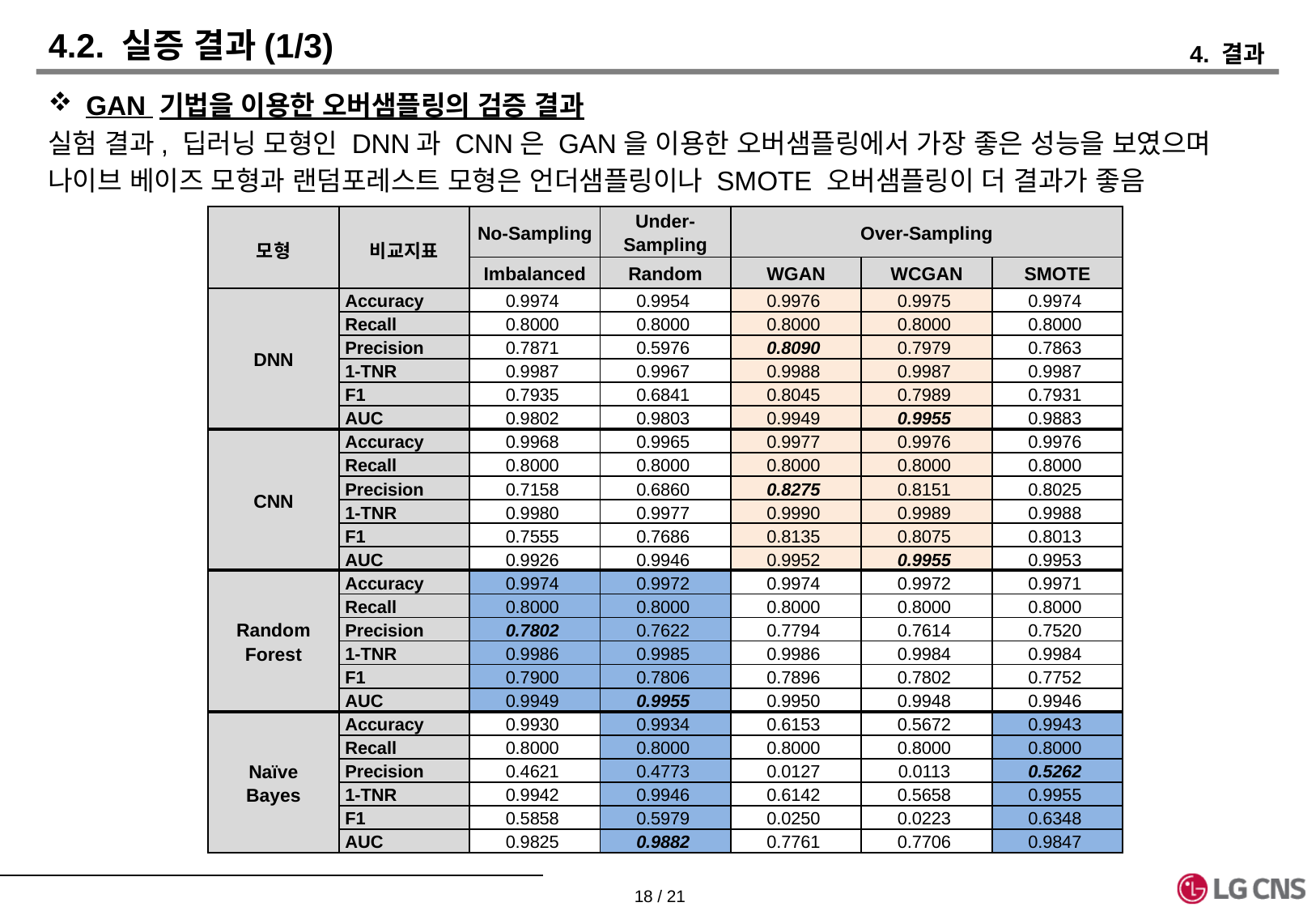

# 4.2. 실증 결과(1/3)
4. 결과

GAN 기법을 이용한 오버샘플링의 검증 결과
실험 결과, 딥러닝 모형인 DNN과 CNN은 GAN을 이용한 오버샘플링에서 가장 좋은 성능을 보였으며
나이브 베이즈 모형과 랜덤포레스트 모형은 언더샘플링이나 SMOTE 오버샘플링이 더 결과가 좋음
| 모형 | 비교지표 | No-Sampling | Under-Sampling | Over-Sampling |  |  |
| --- | --- | --- | --- | --- | --- | --- |
|  |  | Imbalanced | Random | WGAN | WCGAN | SMOTE |
| DNN | Accuracy | 0.9974 | 0.9954 | 0.9976 | 0.9975 | 0.9974 |
|  | Recall | 0.8000 | 0.8000 | 0.8000 | 0.8000 | 0.8000 |
|  | Precision | 0.7871 | 0.5976 | 0.8090 | 0.7979 | 0.7863 |
|  | 1-TNR | 0.9987 | 0.9967 | 0.9988 | 0.9987 | 0.9987 |
|  | F1 | 0.7935 | 0.6841 | 0.8045 | 0.7989 | 0.7931 |
|  | AUC | 0.9802 | 0.9803 | 0.9949 | 0.9955 | 0.9883 |
| CNN | Accuracy | 0.9968 | 0.9965 | 0.9977 | 0.9976 | 0.9976 |
|  | Recall | 0.8000 | 0.8000 | 0.8000 | 0.8000 | 0.8000 |
|  | Precision | 0.7158 | 0.6860 | 0.8275 | 0.8151 | 0.8025 |
|  | 1-TNR | 0.9980 | 0.9977 | 0.9990 | 0.9989 | 0.9988 |
|  | F1 | 0.7555 | 0.7686 | 0.8135 | 0.8075 | 0.8013 |
|  | AUC | 0.9926 | 0.9946 | 0.9952 | 0.9955 | 0.9953 |
| Random Forest | Accuracy | 0.9974 | 0.9972 | 0.9974 | 0.9972 | 0.9971 |
|  | Recall | 0.8000 | 0.8000 | 0.8000 | 0.8000 | 0.8000 |
|  | Precision | 0.7802 | 0.7622 | 0.7794 | 0.7614 | 0.7520 |
|  | 1-TNR | 0.9986 | 0.9985 | 0.9986 | 0.9984 | 0.9984 |
|  | F1 | 0.7900 | 0.7806 | 0.7896 | 0.7802 | 0.7752 |
|  | AUC | 0.9949 | 0.9955 | 0.9950 | 0.9948 | 0.9946 |
| Naïve Bayes | Accuracy | 0.9930 | 0.9934 | 0.6153 | 0.5672 | 0.9943 |
|  | Recall | 0.8000 | 0.8000 | 0.8000 | 0.8000 | 0.8000 |
|  | Precision | 0.4621 | 0.4773 | 0.0127 | 0.0113 | 0.5262 |
|  | 1-TNR | 0.9942 | 0.9946 | 0.6142 | 0.5658 | 0.9955 |
|  | F1 | 0.5858 | 0.5979 | 0.0250 | 0.0223 | 0.6348 |
|  | AUC | 0.9825 | 0.9882 | 0.7761 | 0.7706 | 0.9847 |